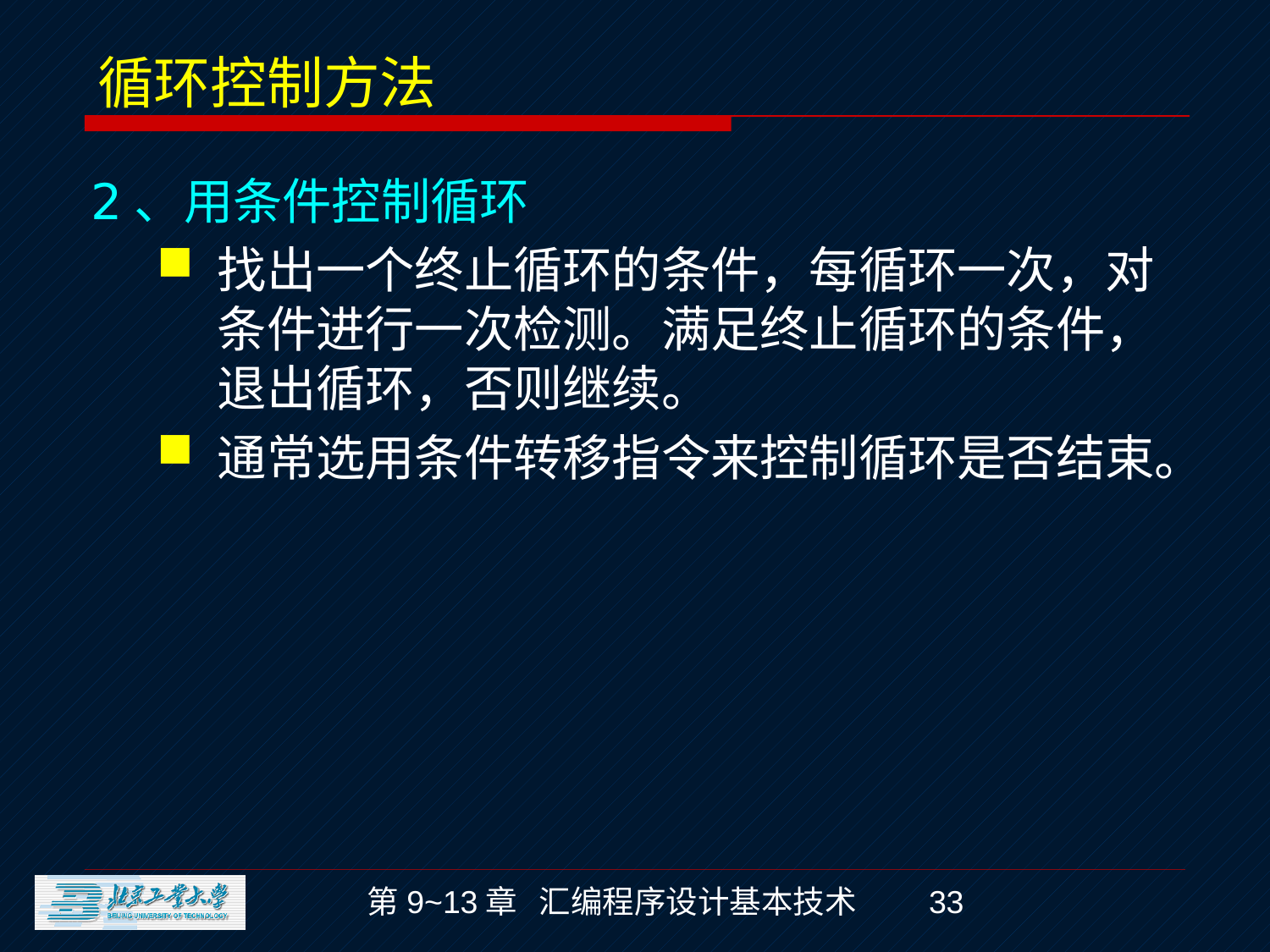

# 循环控制方法
2、用条件控制循环
找出一个终止循环的条件，每循环一次，对条件进行一次检测。满足终止循环的条件，退出循环，否则继续。
通常选用条件转移指令来控制循环是否结束。